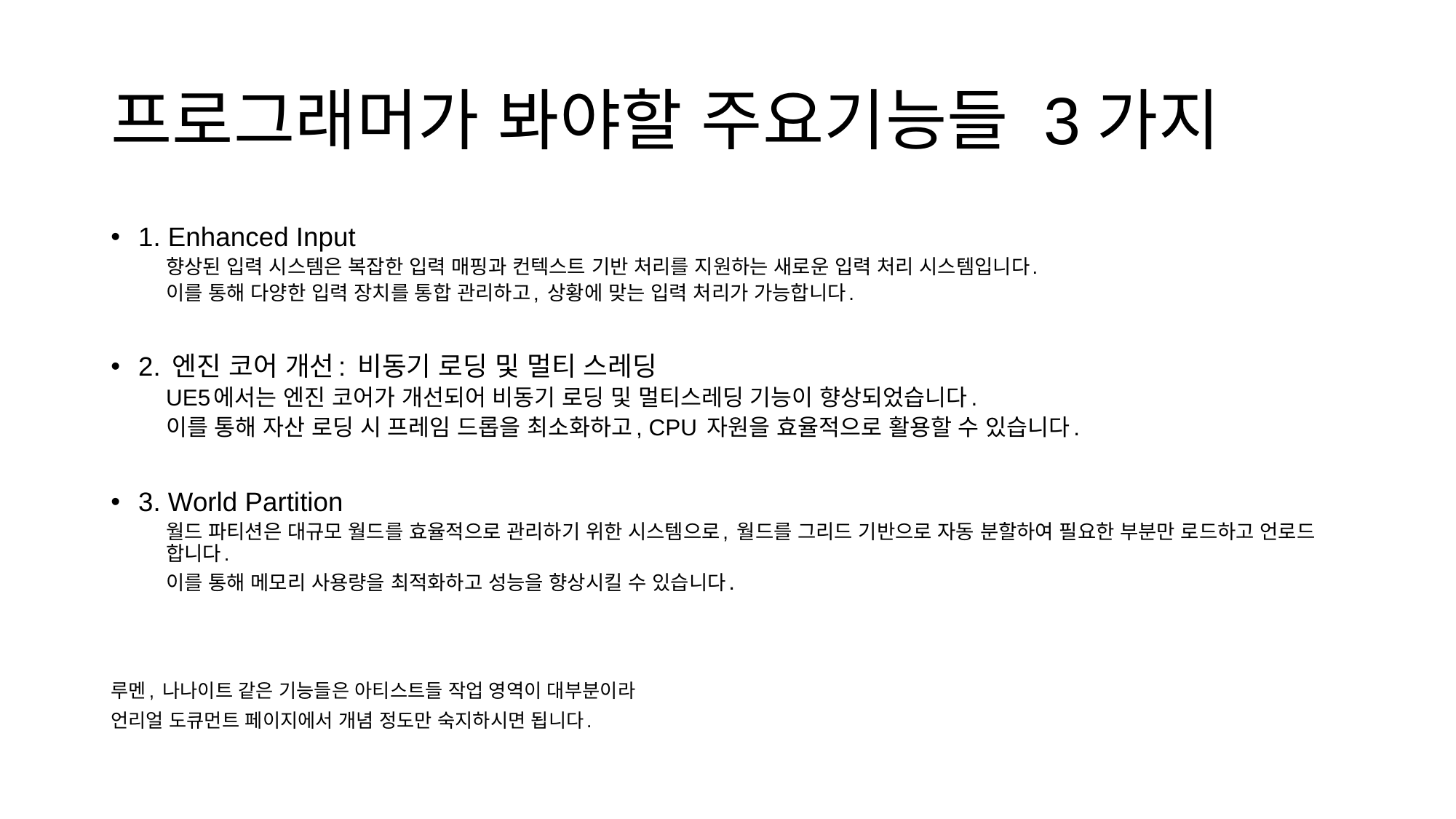

# 프로그래머가 봐야할 주요기능들 3가지
1. Enhanced Input
향상된 입력 시스템은 복잡한 입력 매핑과 컨텍스트 기반 처리를 지원하는 새로운 입력 처리 시스템입니다.
이를 통해 다양한 입력 장치를 통합 관리하고, 상황에 맞는 입력 처리가 가능합니다.

2. 엔진 코어 개선: 비동기 로딩 및 멀티 스레딩
UE5에서는 엔진 코어가 개선되어 비동기 로딩 및 멀티스레딩 기능이 향상되었습니다.
이를 통해 자산 로딩 시 프레임 드롭을 최소화하고, CPU 자원을 효율적으로 활용할 수 있습니다.

3. World Partition
월드 파티션은 대규모 월드를 효율적으로 관리하기 위한 시스템으로, 월드를 그리드 기반으로 자동 분할하여 필요한 부분만 로드하고 언로드 합니다.
이를 통해 메모리 사용량을 최적화하고 성능을 향상시킬 수 있습니다.

루멘, 나나이트 같은 기능들은 아티스트들 작업 영역이 대부분이라
언리얼 도큐먼트 페이지에서 개념 정도만 숙지하시면 됩니다.